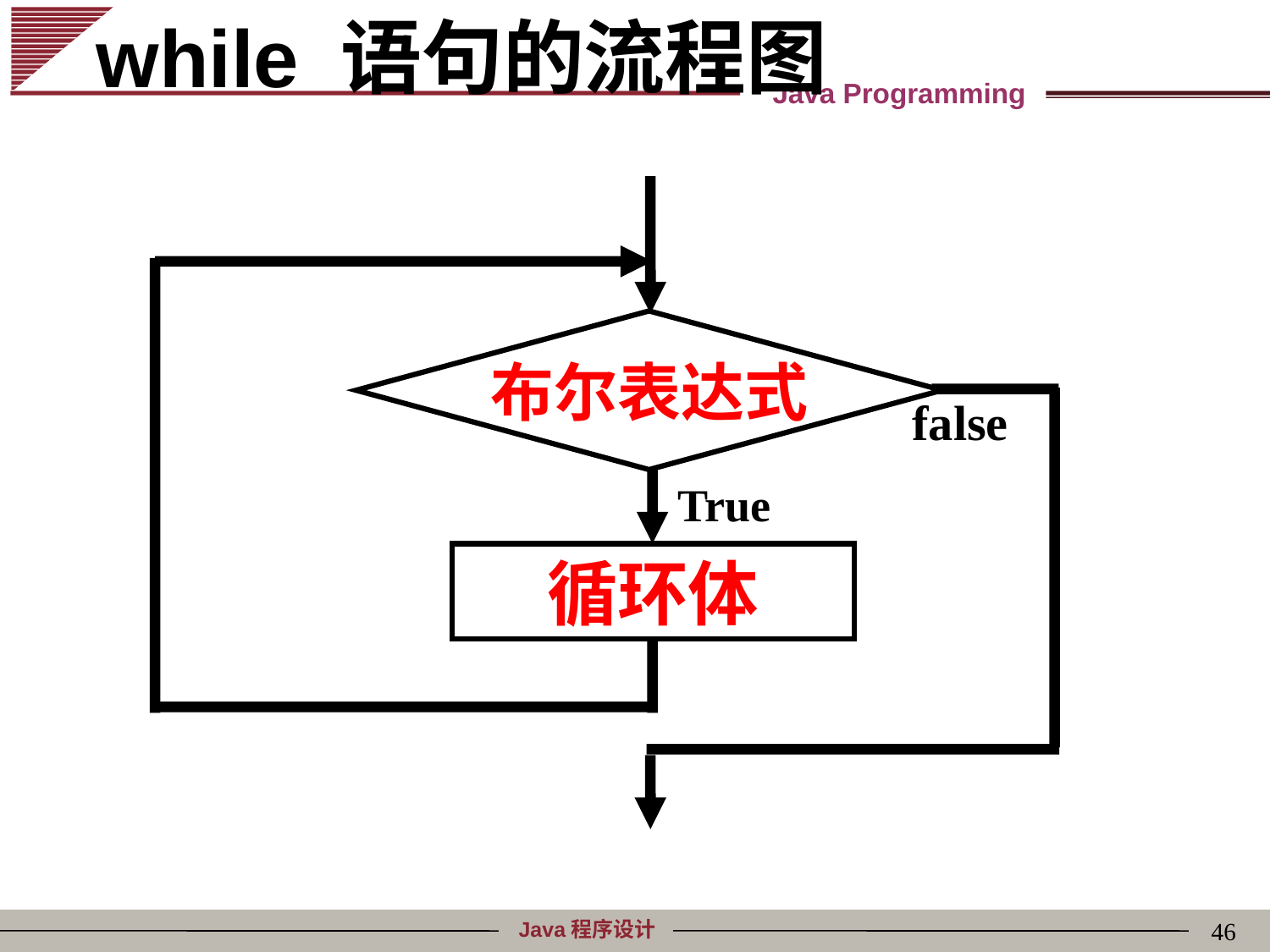

# while 语句的流程图

布尔表达式

循环体

false
True